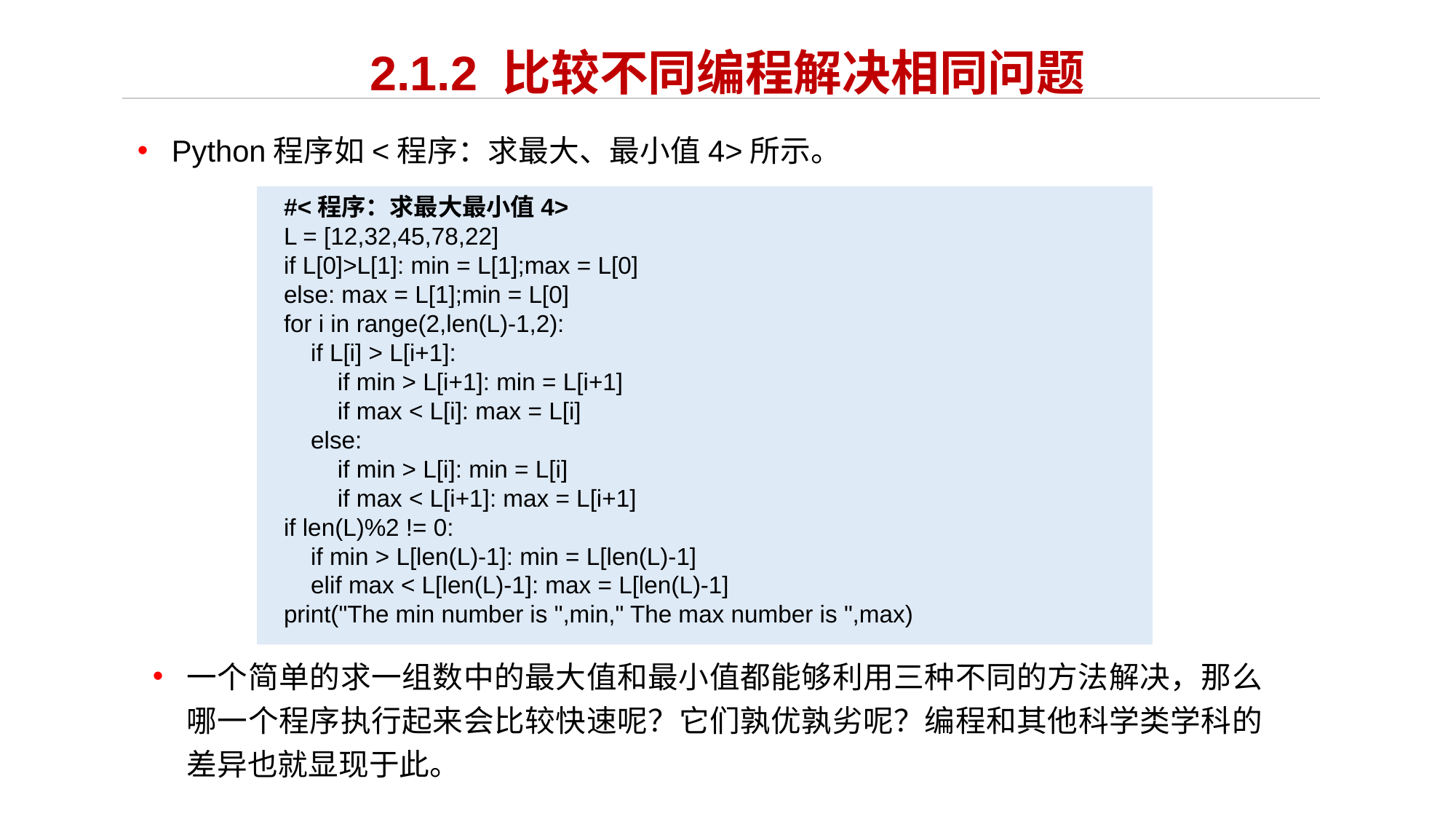

# 2.1.2 比较不同编程解决相同问题
Python程序如<程序：求最大、最小值4>所示。
#<程序：求最大最小值4>
L = [12,32,45,78,22]
if L[0]>L[1]: min = L[1];max = L[0]
else: max = L[1];min = L[0]
for i in range(2,len(L)-1,2):
    if L[i] > L[i+1]:
        if min > L[i+1]: min = L[i+1]
        if max < L[i]: max = L[i]
    else:
        if min > L[i]: min = L[i]
        if max < L[i+1]: max = L[i+1]
if len(L)%2 != 0:
    if min > L[len(L)-1]: min = L[len(L)-1]
    elif max < L[len(L)-1]: max = L[len(L)-1]
print("The min number is ",min," The max number is ",max)
一个简单的求一组数中的最大值和最小值都能够利用三种不同的方法解决，那么哪一个程序执行起来会比较快速呢？它们孰优孰劣呢？编程和其他科学类学科的差异也就显现于此。